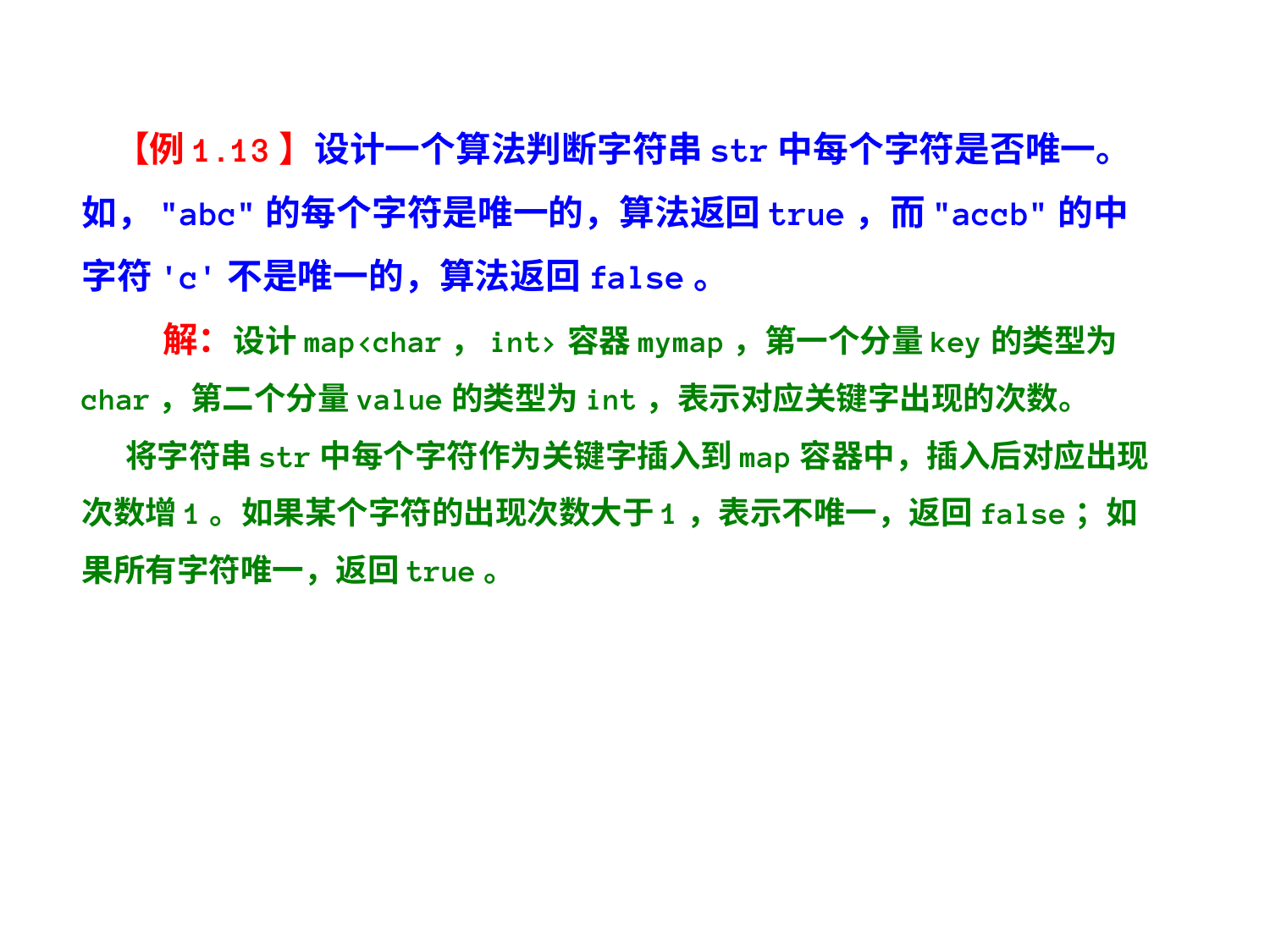

【例1.13】设计一个算法判断字符串str中每个字符是否唯一。如，"abc"的每个字符是唯一的，算法返回true，而"accb"的中字符'c'不是唯一的，算法返回false。
         解：设计map<char，int>容器mymap，第一个分量key的类型为char，第二个分量value的类型为int，表示对应关键字出现的次数。
     将字符串str中每个字符作为关键字插入到map容器中，插入后对应出现次数增1。如果某个字符的出现次数大于1，表示不唯一，返回false；如果所有字符唯一，返回true。